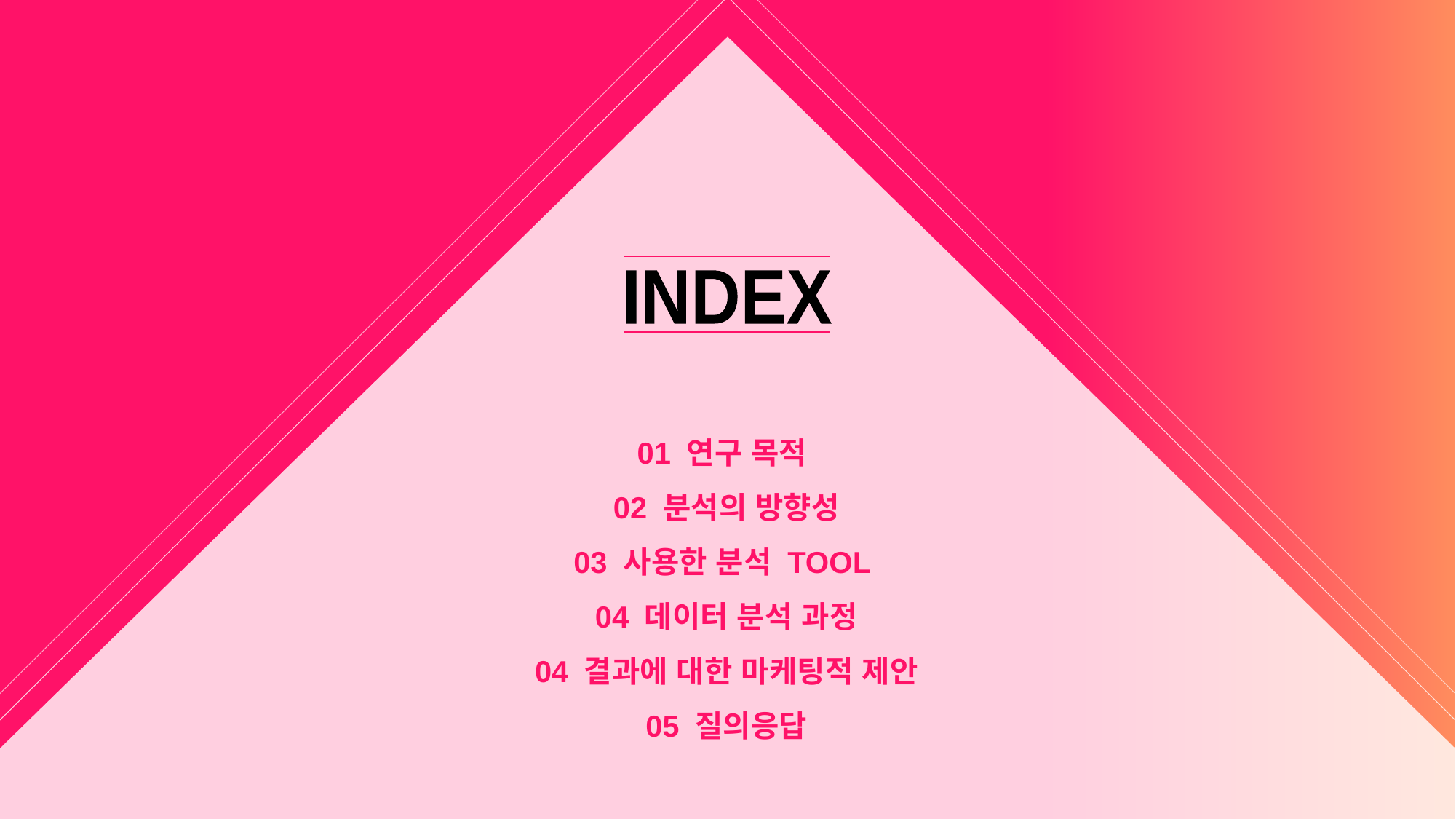

INDEX
01 연구 목적
02 분석의 방향성
03 사용한 분석 TOOL
04 데이터 분석 과정
04 결과에 대한 마케팅적 제안
05 질의응답